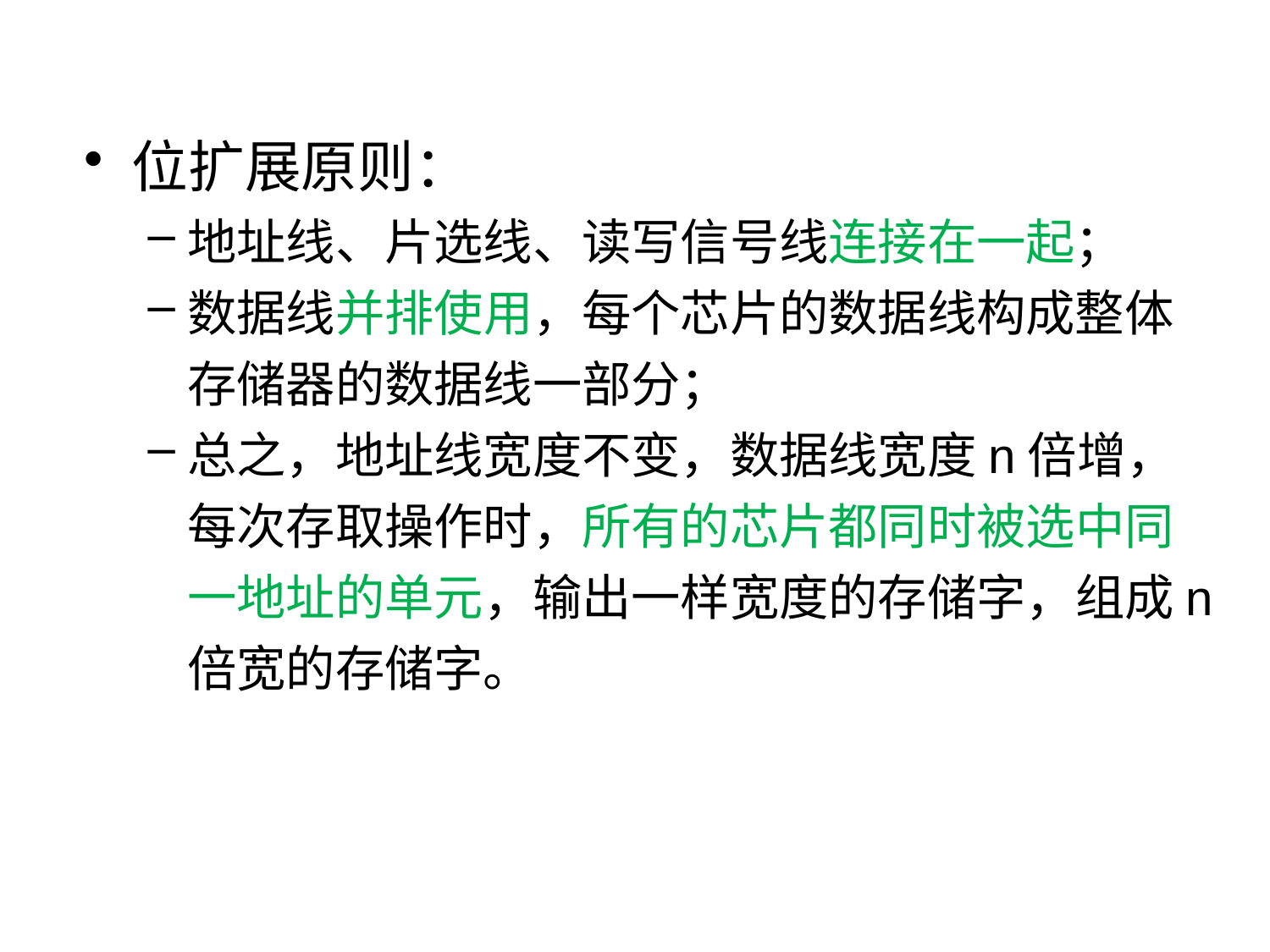

位扩展原则：
地址线、片选线、读写信号线连接在一起；
数据线并排使用，每个芯片的数据线构成整体存储器的数据线一部分；
总之，地址线宽度不变，数据线宽度n倍增，每次存取操作时，所有的芯片都同时被选中同一地址的单元，输出一样宽度的存储字，组成n倍宽的存储字。